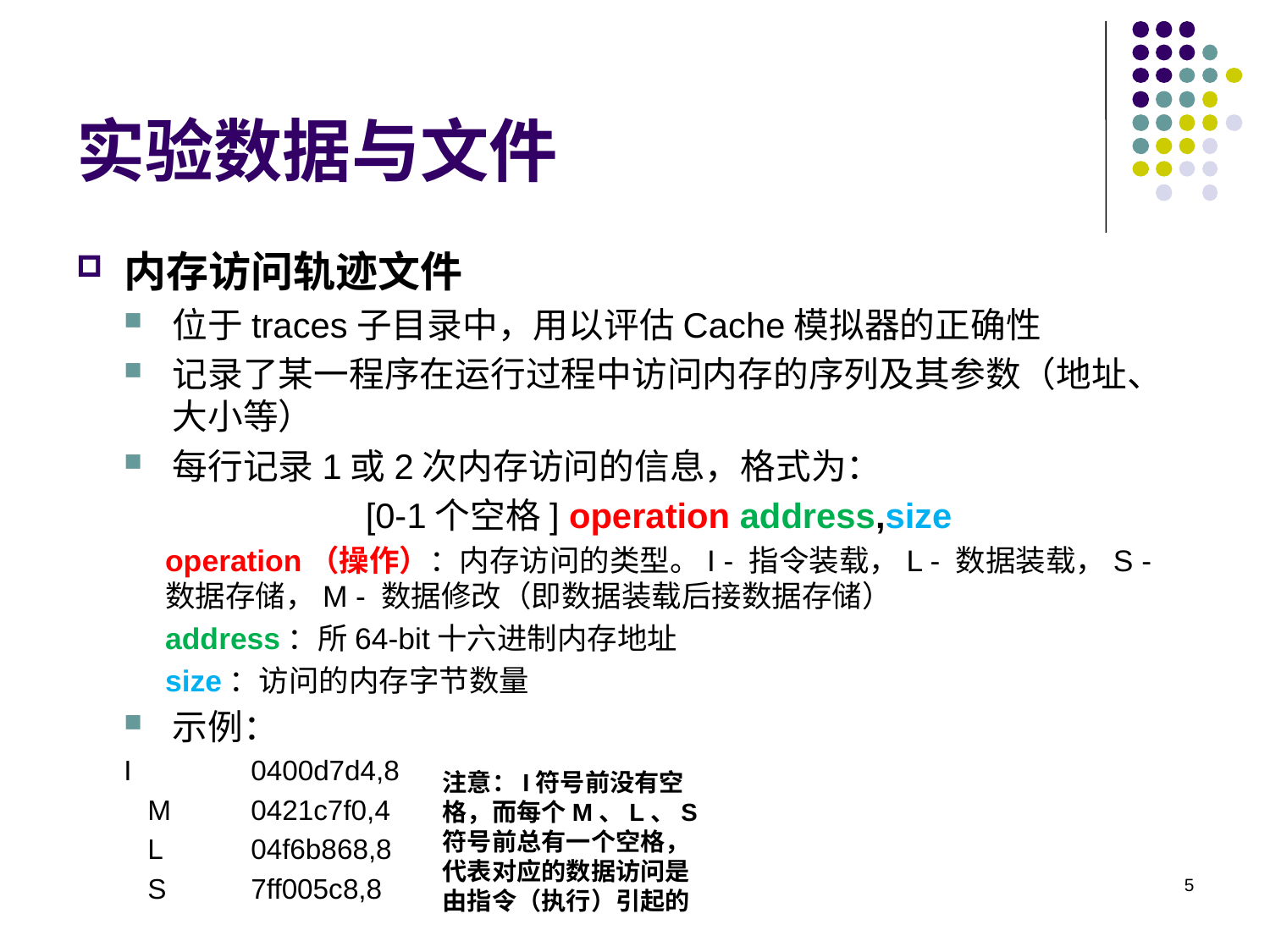

实验数据与文件
内存访问轨迹文件
位于traces子目录中，用以评估Cache模拟器的正确性
记录了某一程序在运行过程中访问内存的序列及其参数（地址、大小等）
每行记录1或2次内存访问的信息，格式为：
[0-1个空格] operation address,size
operation（操作）：内存访问的类型。I - 指令装载，L - 数据装载，S - 数据存储，M - 数据修改（即数据装载后接数据存储）
address：所64-bit十六进制内存地址
size：访问的内存字节数量
示例：
I	0400d7d4,8
   M	0421c7f0,4
   L	04f6b868,8
   S	7ff005c8,8

注意：I符号前没有空格，而每个M、L、S符号前总有一个空格，代表对应的数据访问是由指令（执行）引起的
5